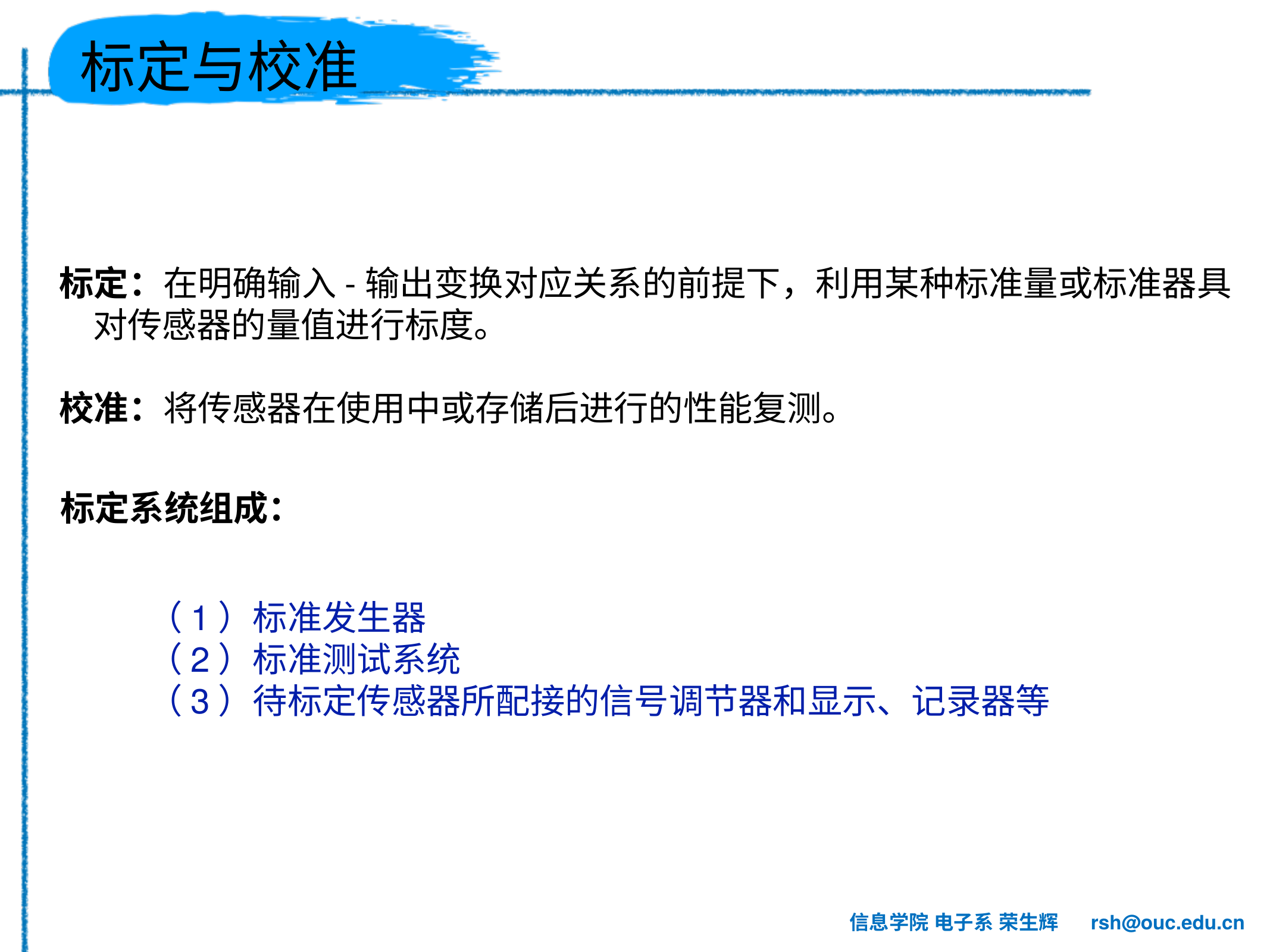

# 标定与校准
标定：在明确输入-输出变换对应关系的前提下，利用某种标准量或标准器具对传感器的量值进行标度。

校准：将传感器在使用中或存储后进行的性能复测。
标定系统组成：
（1）标准发生器
（2）标准测试系统
（3）待标定传感器所配接的信号调节器和显示、记录器等